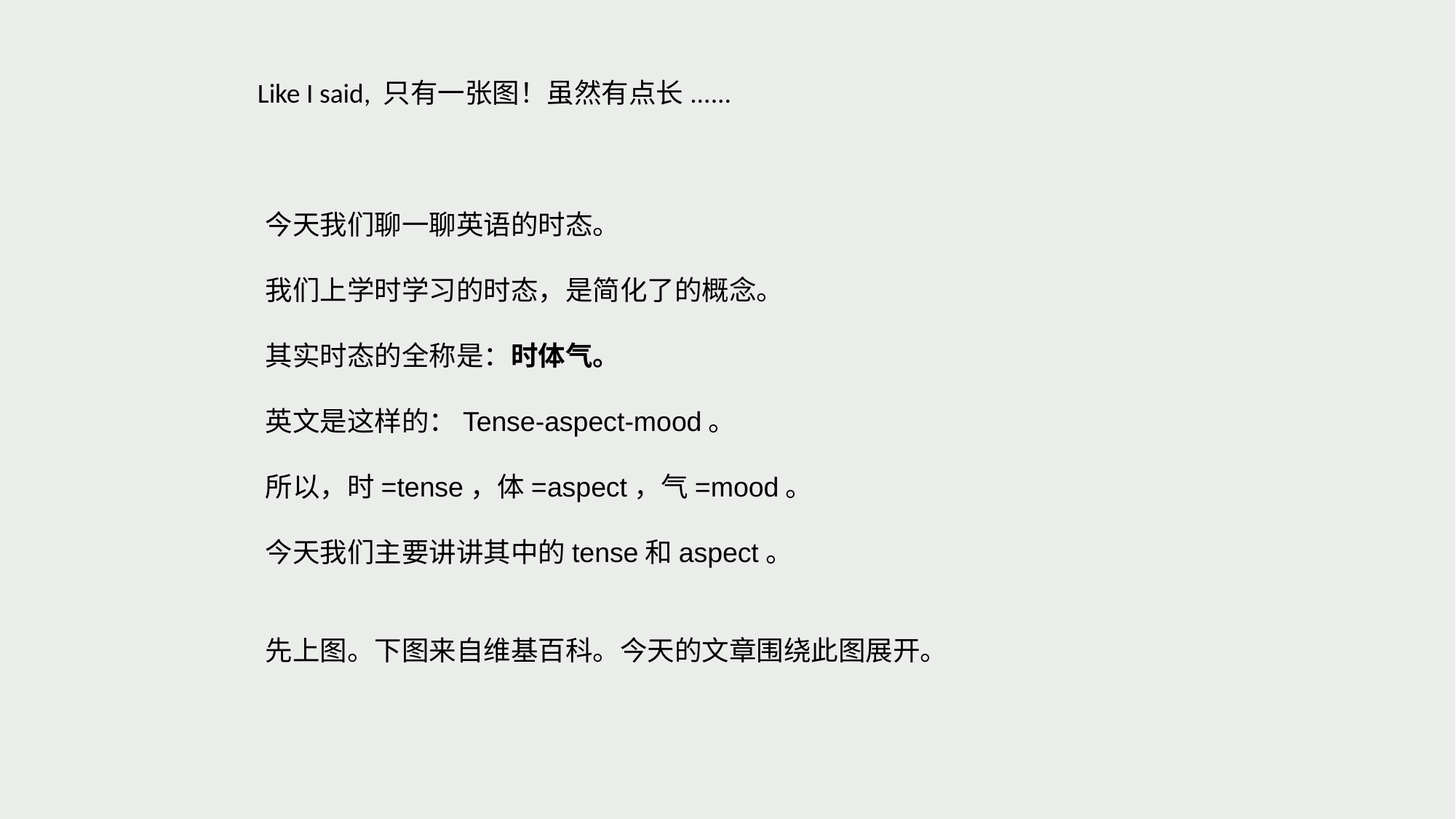

Like I said, 只有一张图！虽然有点长......
今天我们聊一聊英语的时态。
我们上学时学习的时态，是简化了的概念。
其实时态的全称是：时体气。
英文是这样的：Tense-aspect-mood。
所以，时=tense，体=aspect，气=mood。
今天我们主要讲讲其中的tense和aspect。

先上图。下图来自维基百科。今天的文章围绕此图展开。